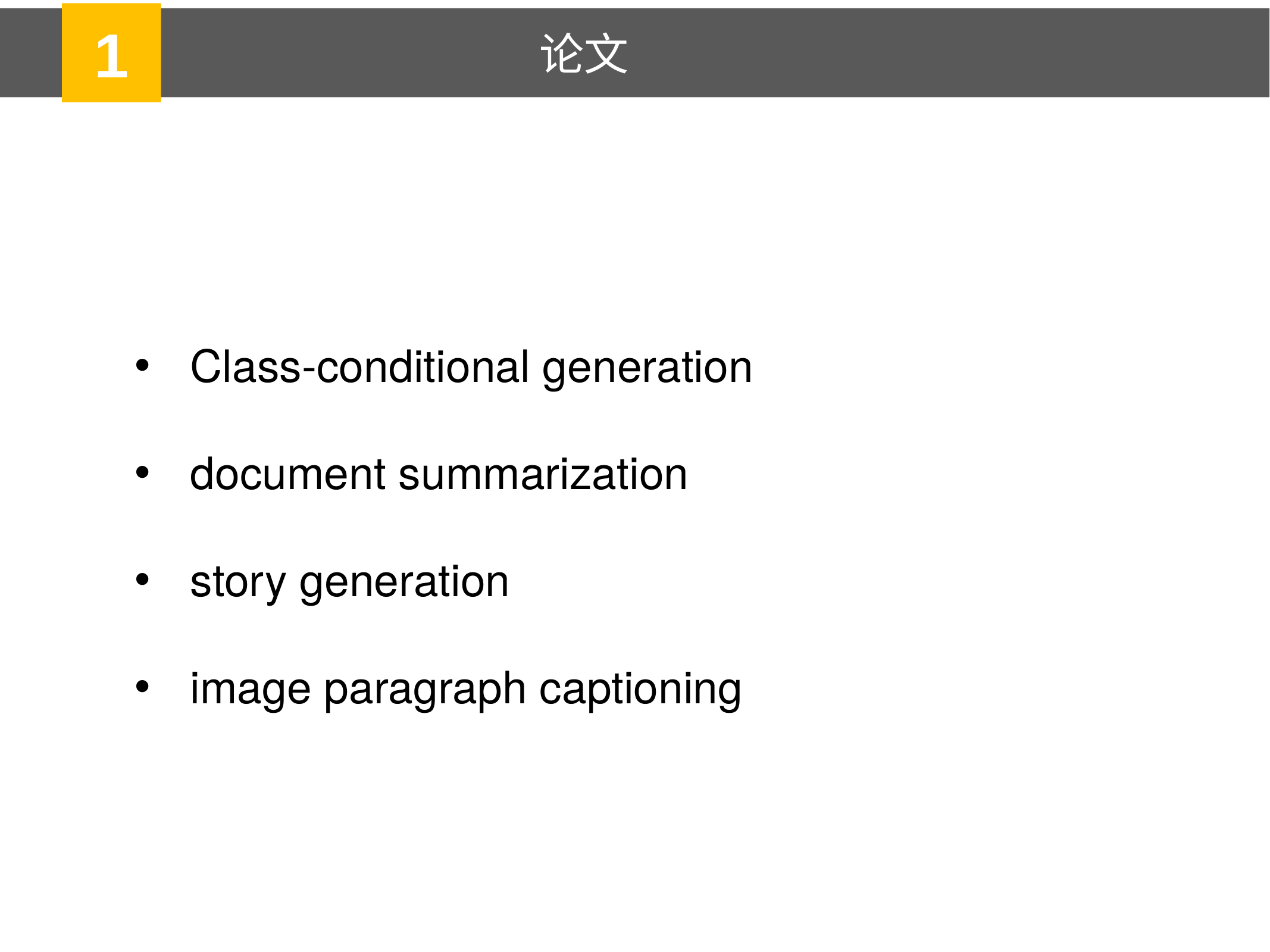

1

论文

Class-conditional generation

document summarization

story generation

image paragraph captioning